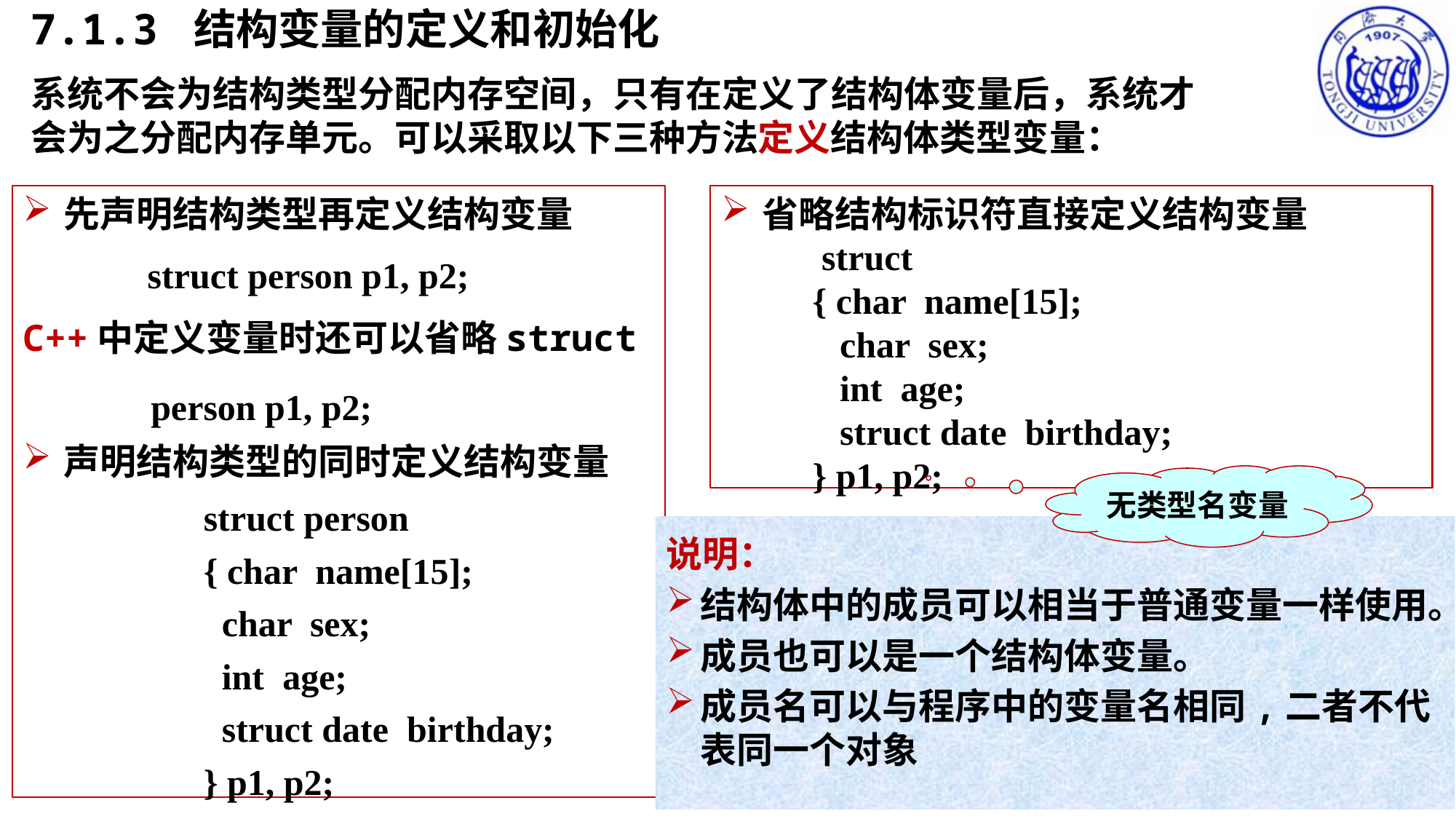

7.1.3 结构变量的定义和初始化
系统不会为结构类型分配内存空间，只有在定义了结构体变量后，系统才会为之分配内存单元。可以采取以下三种方法定义结构体类型变量：
先声明结构类型再定义结构变量

C++中定义变量时还可以省略struct

声明结构类型的同时定义结构变量

省略结构标识符直接定义结构变量

     struct
    { char  name[15];
       char  sex;
       int  age;
       struct date  birthday;
    } p1, p2;

struct person p1, p2;
person p1, p2;
无类型名变量

     struct person
     { char  name[15];
       char  sex;
       int  age;
       struct date  birthday;
     } p1, p2;

说明：
结构体中的成员可以相当于普通变量一样使用。
成员也可以是一个结构体变量。
成员名可以与程序中的变量名相同,二者不代表同一个对象